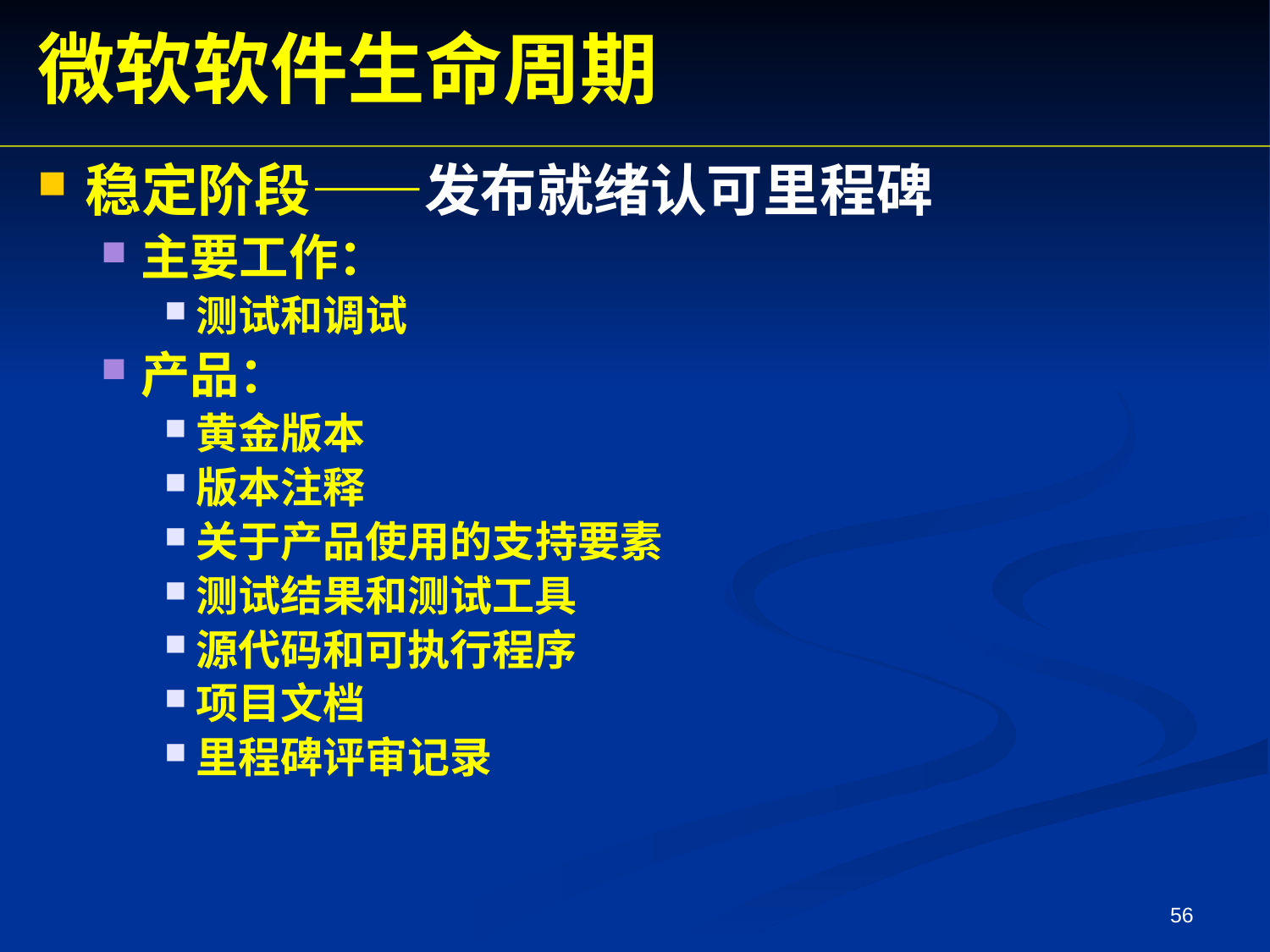

微软软件生命周期

稳定阶段——发布就绪认可里程碑
主要工作：
测试和调试
产品：
黄金版本
版本注释
关于产品使用的支持要素
测试结果和测试工具
源代码和可执行程序
项目文档
里程碑评审记录
56